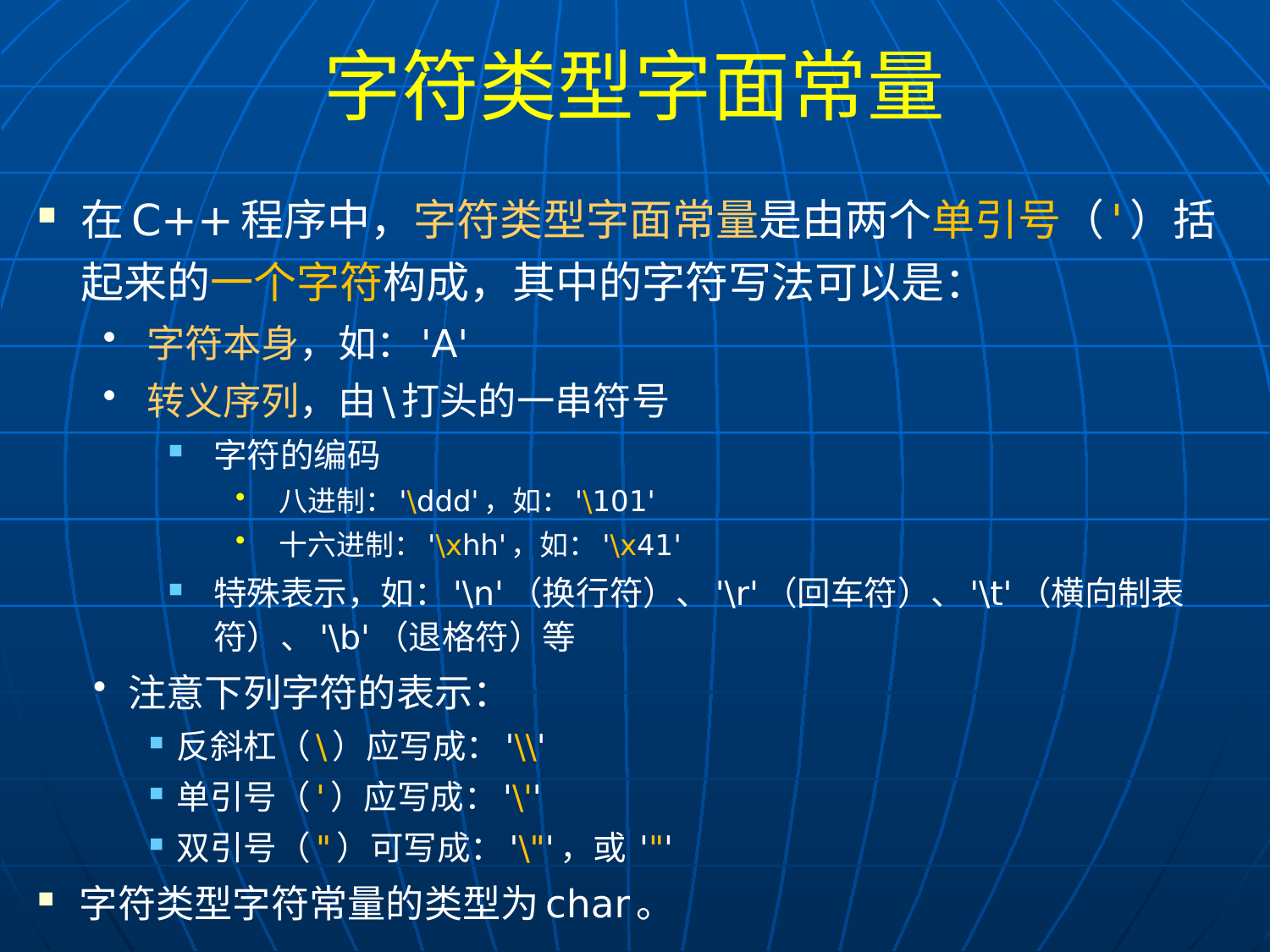

# 字符类型字面常量
在C++程序中，字符类型字面常量是由两个单引号（'）括起来的一个字符构成，其中的字符写法可以是：
字符本身，如：'A'
转义序列，由\打头的一串符号
字符的编码
八进制：'\ddd'，如：'\101'
十六进制：'\xhh'，如：'\x41'
特殊表示，如：'\n'（换行符）、'\r'（回车符）、'\t'（横向制表符）、'\b'（退格符）等
注意下列字符的表示：
反斜杠（\）应写成：'\\'
单引号（'）应写成：'\''
双引号（"）可写成：'\"'，或 '"'
字符类型字符常量的类型为char。